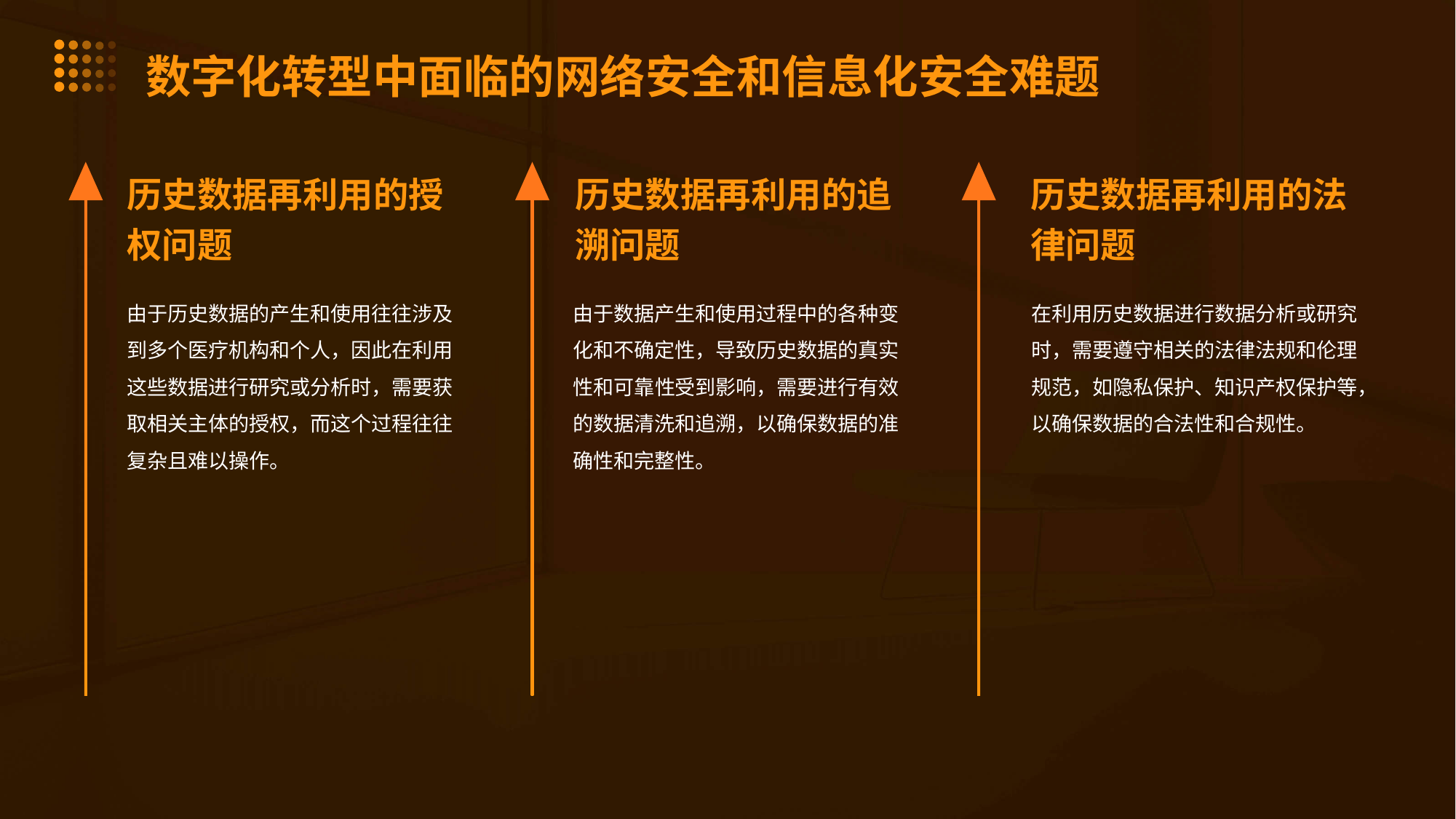

数字化转型中面临的网络安全和信息化安全难题

历史数据再利用的授权问题
历史数据再利用的追溯问题
历史数据再利用的法律问题

由于历史数据的产生和使用往往涉及到多个医疗机构和个人，因此在利用这些数据进行研究或分析时，需要获取相关主体的授权，而这个过程往往复杂且难以操作。
由于数据产生和使用过程中的各种变化和不确定性，导致历史数据的真实性和可靠性受到影响，需要进行有效的数据清洗和追溯，以确保数据的准确性和完整性。
在利用历史数据进行数据分析或研究时，需要遵守相关的法律法规和伦理规范，如隐私保护、知识产权保护等，以确保数据的合法性和合规性。